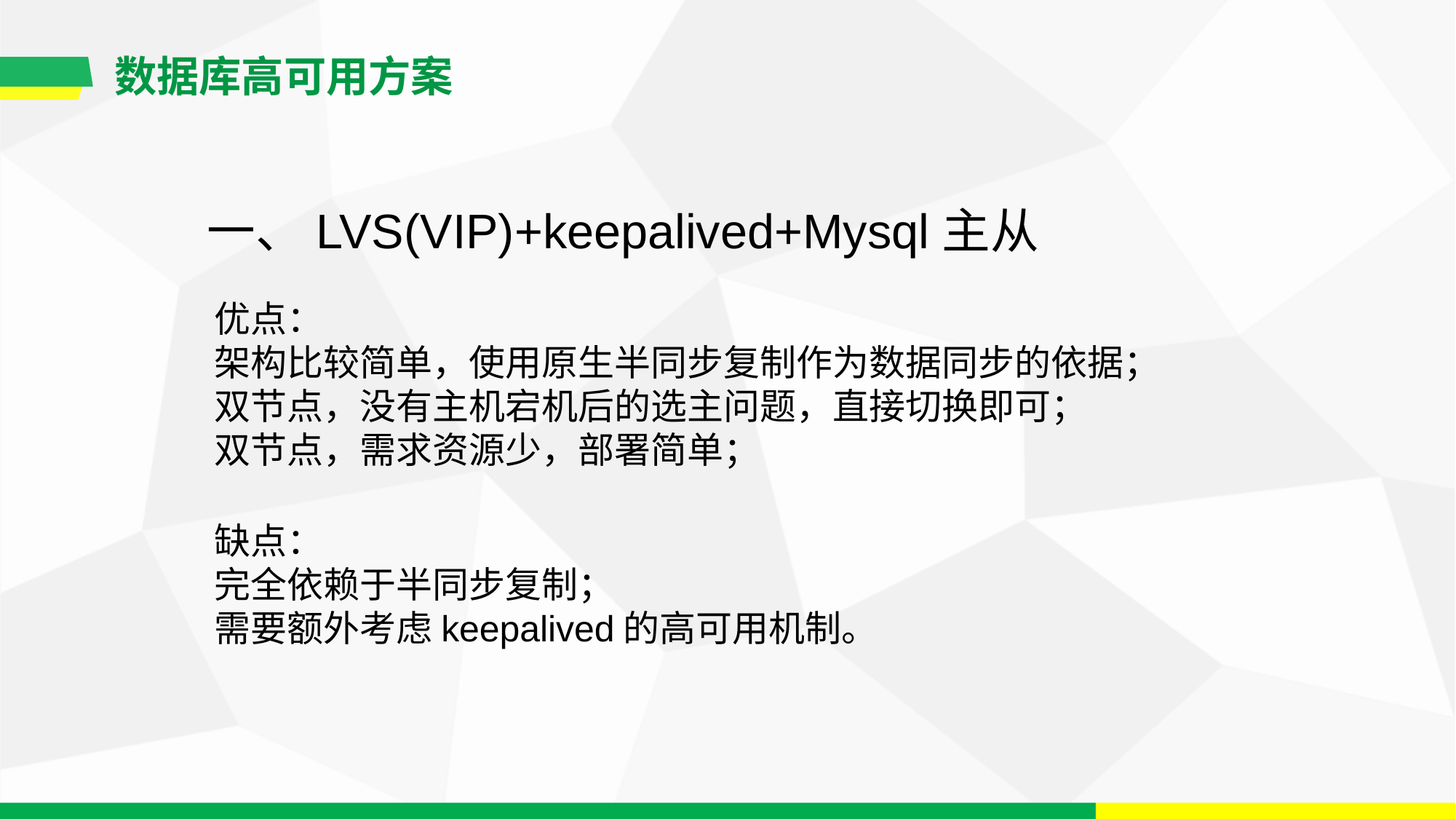

数据库高可用方案
一、LVS(VIP)+keepalived+Mysql主从
优点：
架构比较简单，使用原生半同步复制作为数据同步的依据；
双节点，没有主机宕机后的选主问题，直接切换即可；
双节点，需求资源少，部署简单；
缺点：
完全依赖于半同步复制；
需要额外考虑keepalived的高可用机制。